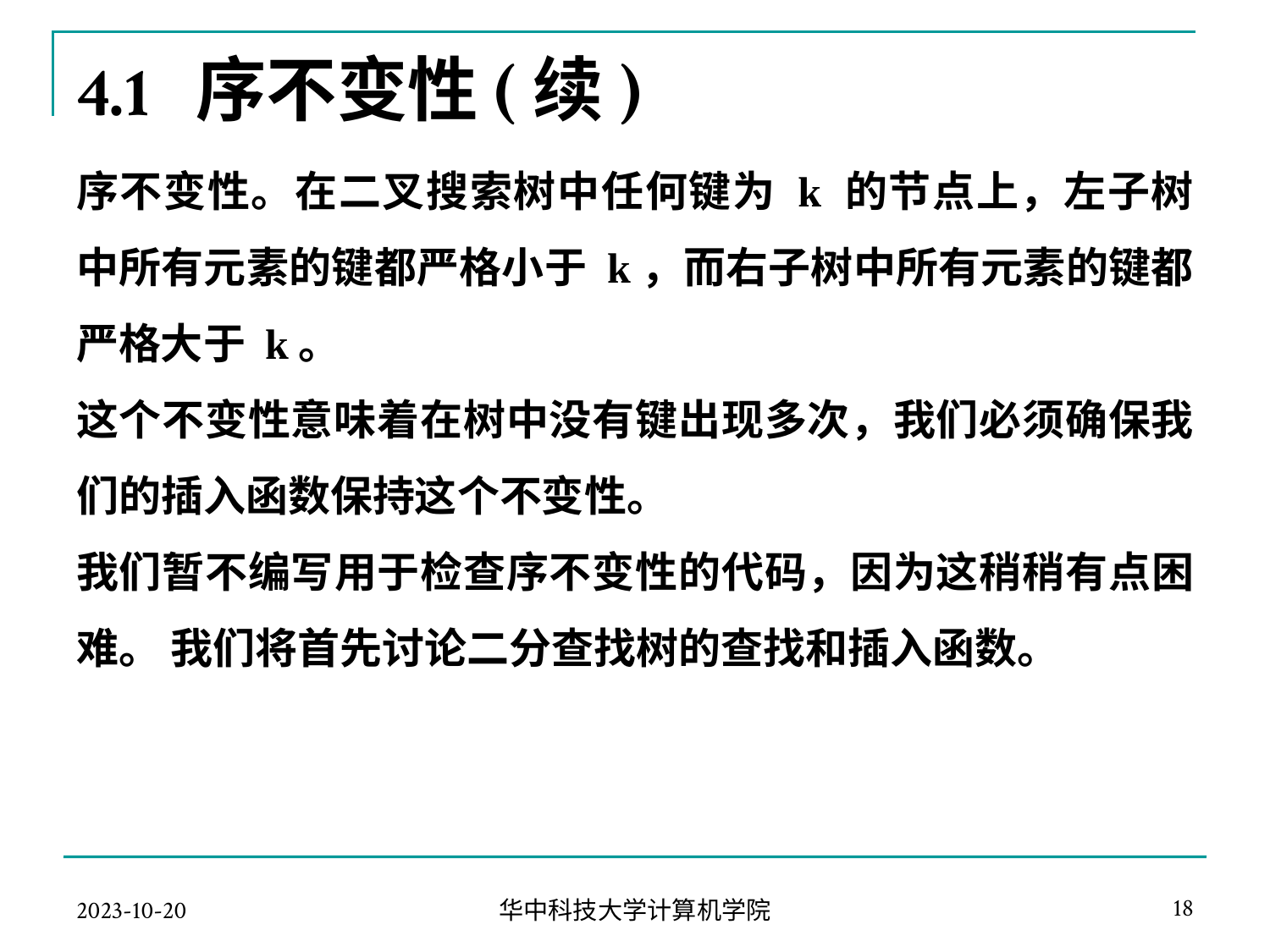

# 4.1  序不变性(续)
序不变性。在二叉搜索树中任何键为 k 的节点上，左子树中所有元素的键都严格小于 k，而右子树中所有元素的键都严格大于 k。
这个不变性意味着在树中没有键出现多次，我们必须确保我们的插入函数保持这个不变性。
我们暂不编写用于检查序不变性的代码，因为这稍稍有点困难。 我们将首先讨论二分查找树的查找和插入函数。

2023-10-20
18
华中科技大学计算机学院